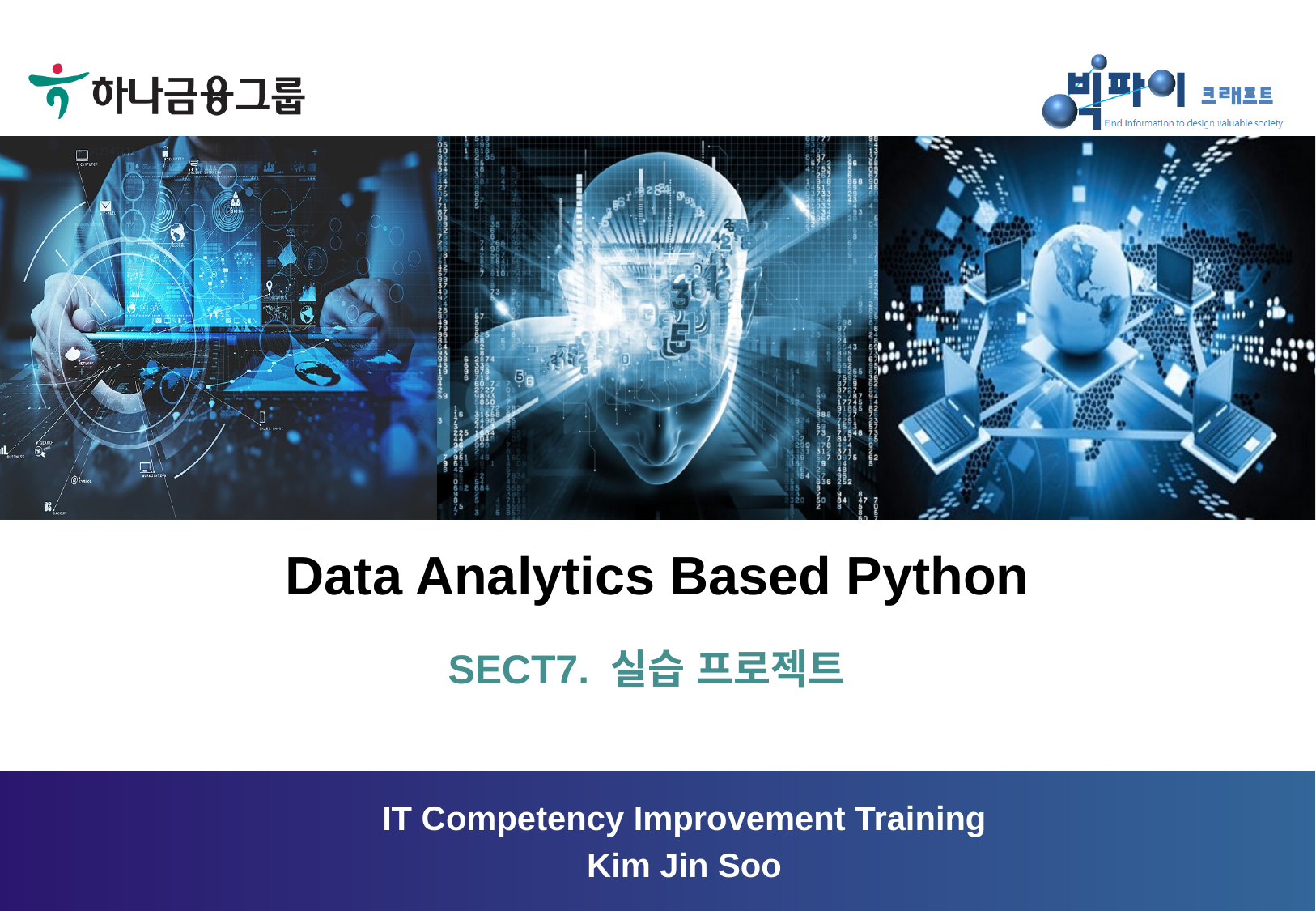

# Data Analytics Based Python
SECT7. 실습 프로젝트
IT Competency Improvement Training
Kim Jin Soo